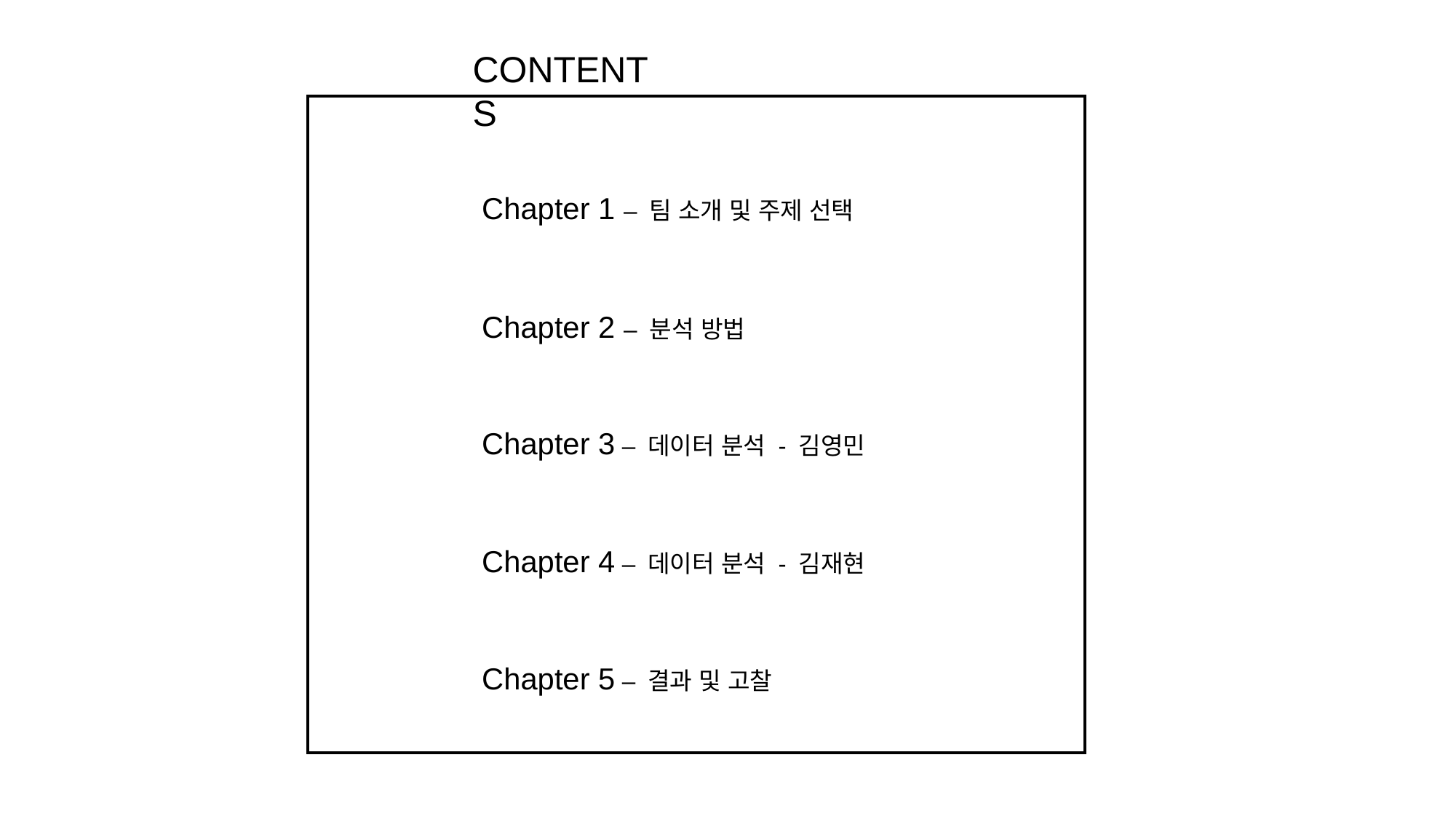

CONTENTS

Chapter 1 – 팀 소개 및 주제 선택
Chapter 2 – 분석 방법
Chapter 3 – 데이터 분석 - 김영민
Chapter 4 – 데이터 분석 - 김재현
Chapter 5 – 결과 및 고찰